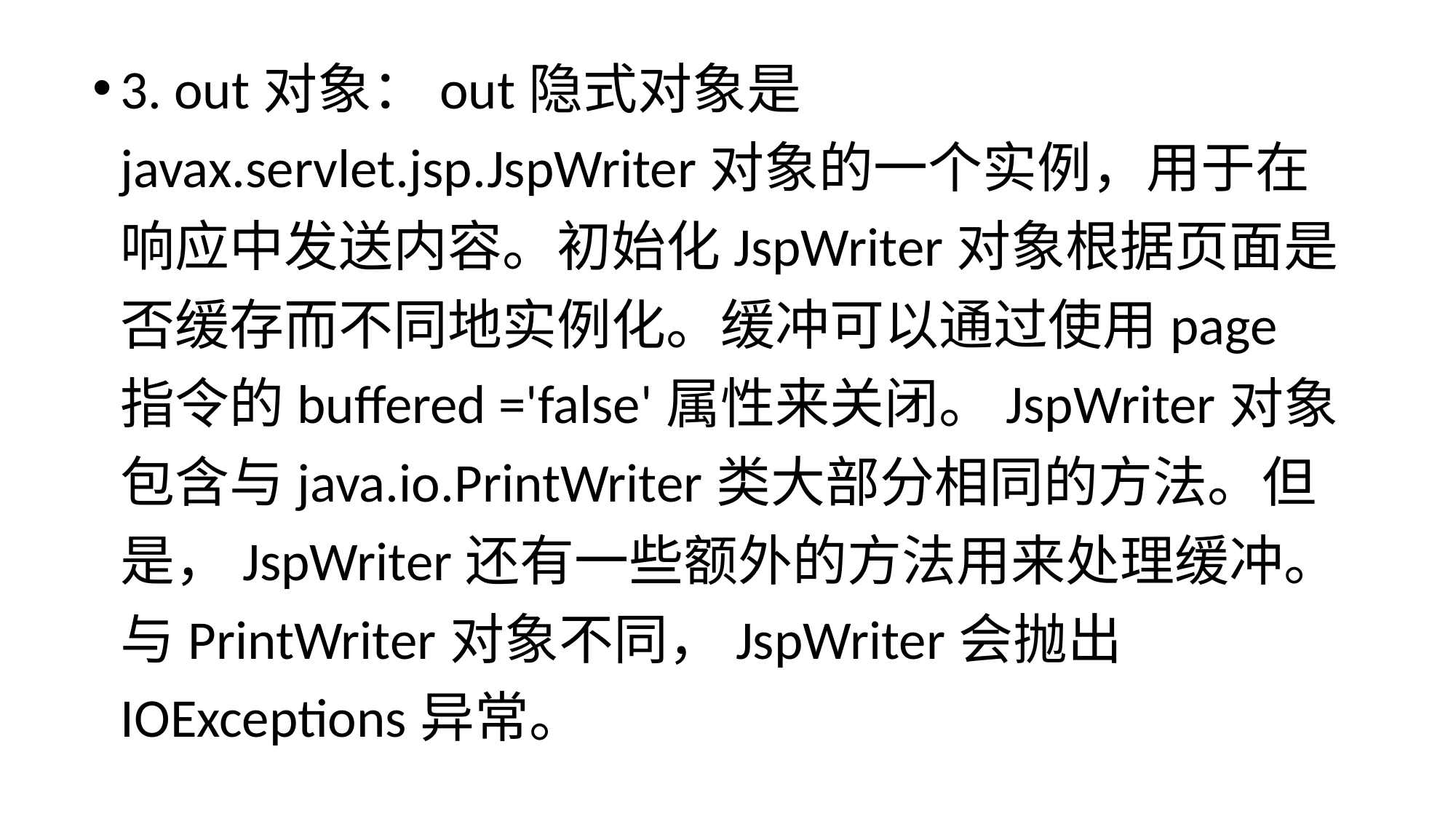

3. out对象：out隐式对象是javax.servlet.jsp.JspWriter对象的一个实例，用于在响应中发送内容。初始化JspWriter对象根据页面是否缓存而不同地实例化。缓冲可以通过使用page指令的buffered ='false'属性来关闭。JspWriter对象包含与java.io.PrintWriter类大部分相同的方法。但是，JspWriter还有一些额外的方法用来处理缓冲。与PrintWriter对象不同，JspWriter会抛出IOExceptions异常。